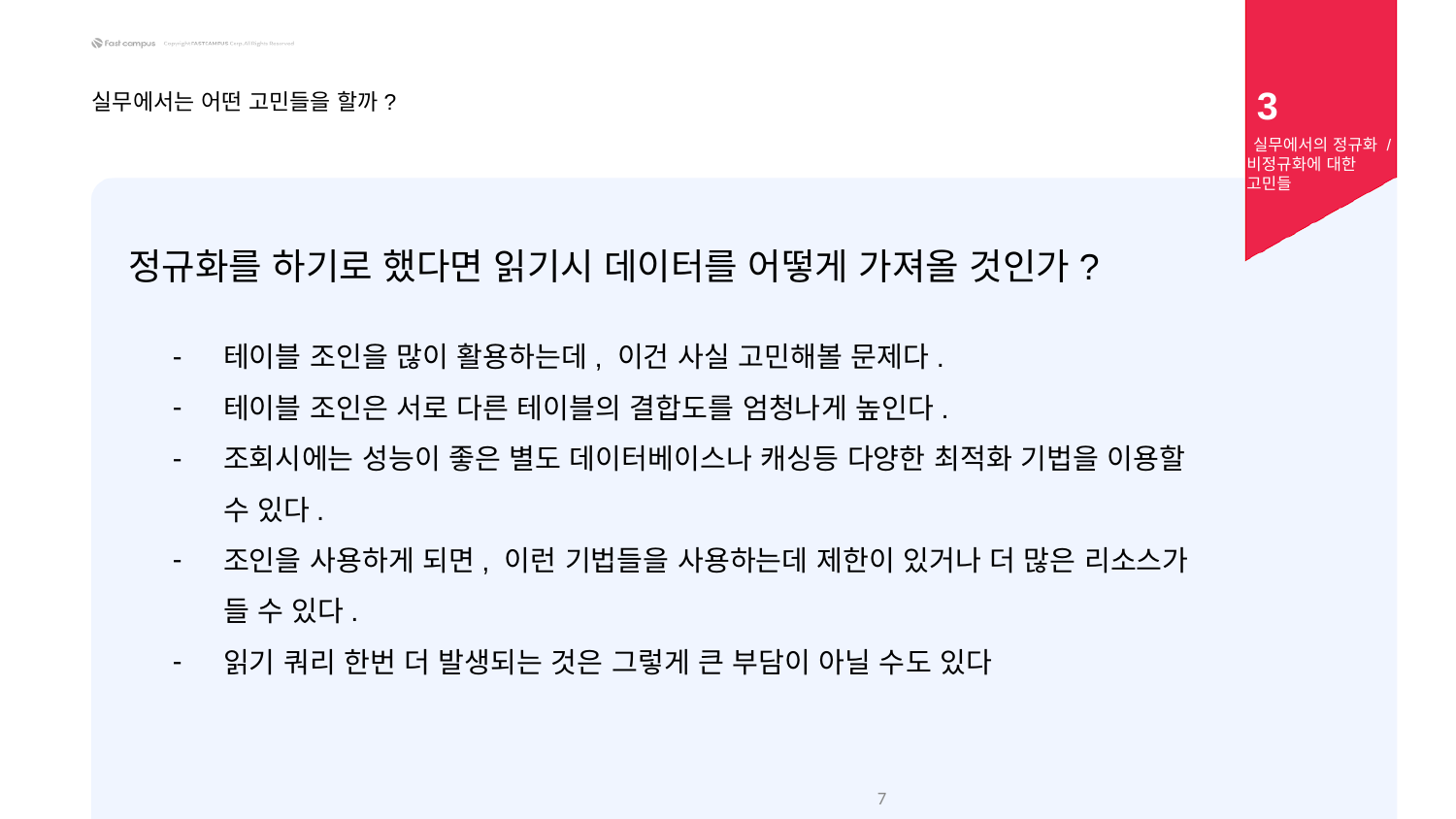

3
실무에서는 어떤 고민들을 할까?
 실무에서의 정규화 / 비정규화에 대한 고민들
정규화를 하기로 했다면 읽기시 데이터를 어떻게 가져올 것인가?
테이블 조인을 많이 활용하는데, 이건 사실 고민해볼 문제다.
테이블 조인은 서로 다른 테이블의 결합도를 엄청나게 높인다.
조회시에는 성능이 좋은 별도 데이터베이스나 캐싱등 다양한 최적화 기법을 이용할 수 있다.
조인을 사용하게 되면, 이런 기법들을 사용하는데 제한이 있거나 더 많은 리소스가 들 수 있다.
읽기 쿼리 한번 더 발생되는 것은 그렇게 큰 부담이 아닐 수도 있다
7